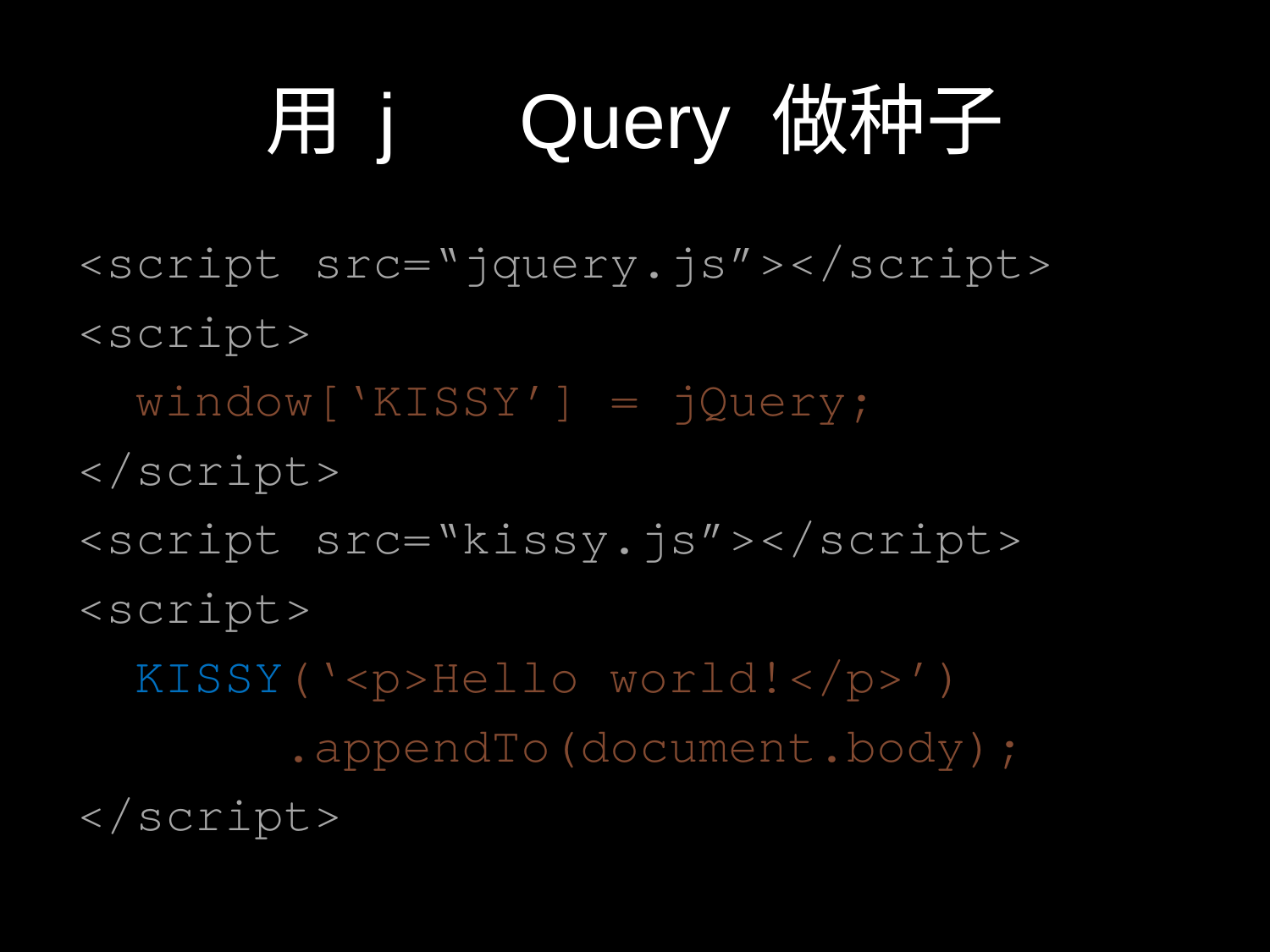

# 用 j	Query 做种子
<script src=“jquery.js”></script>
<script>
  window[‘KISSY’] = jQuery;
</script>
<script src=“kissy.js”></script>
<script>
  KISSY(‘<p>Hello world!</p>’)
       .appendTo(document.body);
</script>